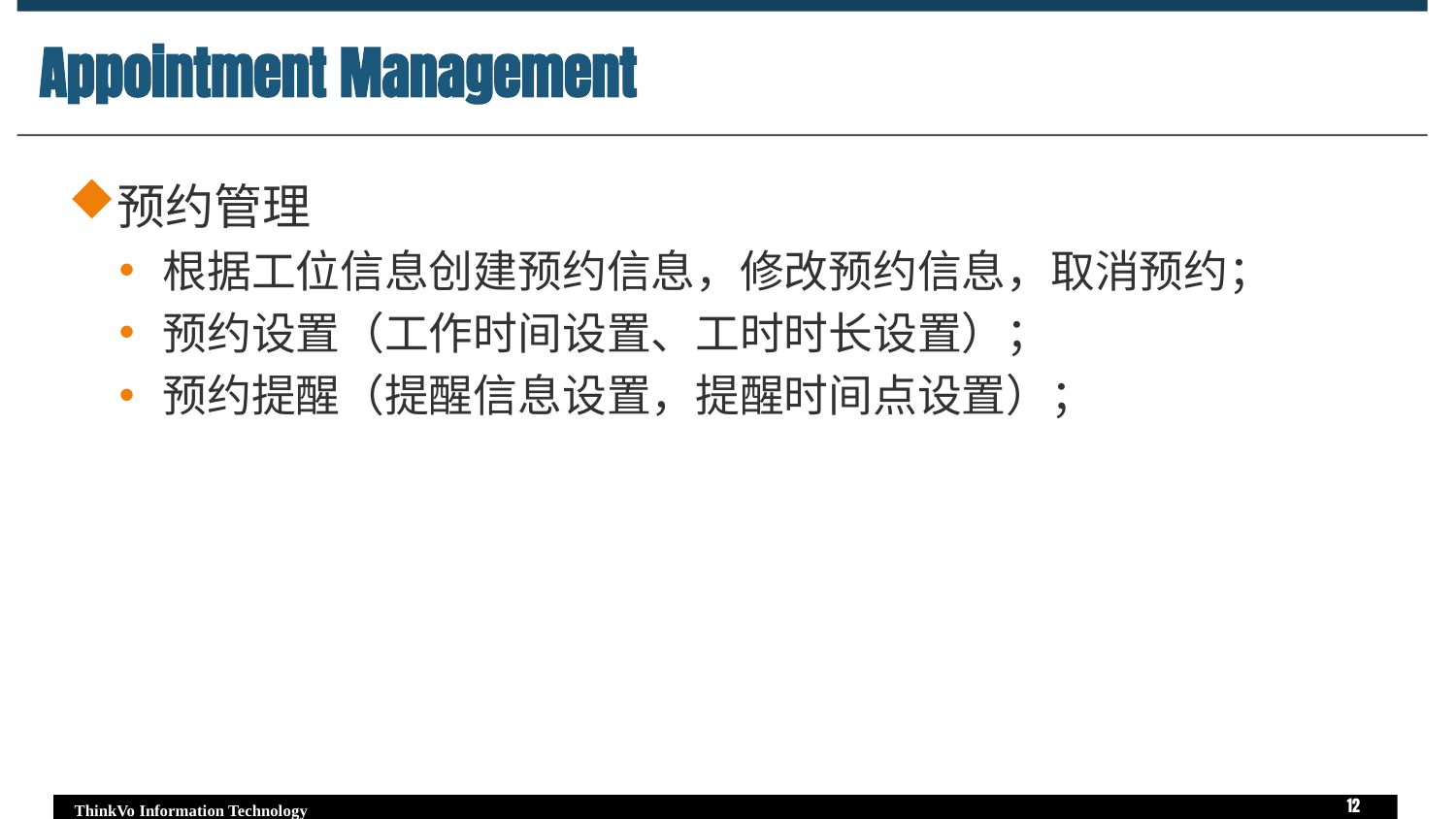

# Appointment Management
预约管理
根据工位信息创建预约信息，修改预约信息，取消预约；
预约设置（工作时间设置、工时时长设置）；
预约提醒（提醒信息设置，提醒时间点设置）；
12
ThinkVo Information Technology